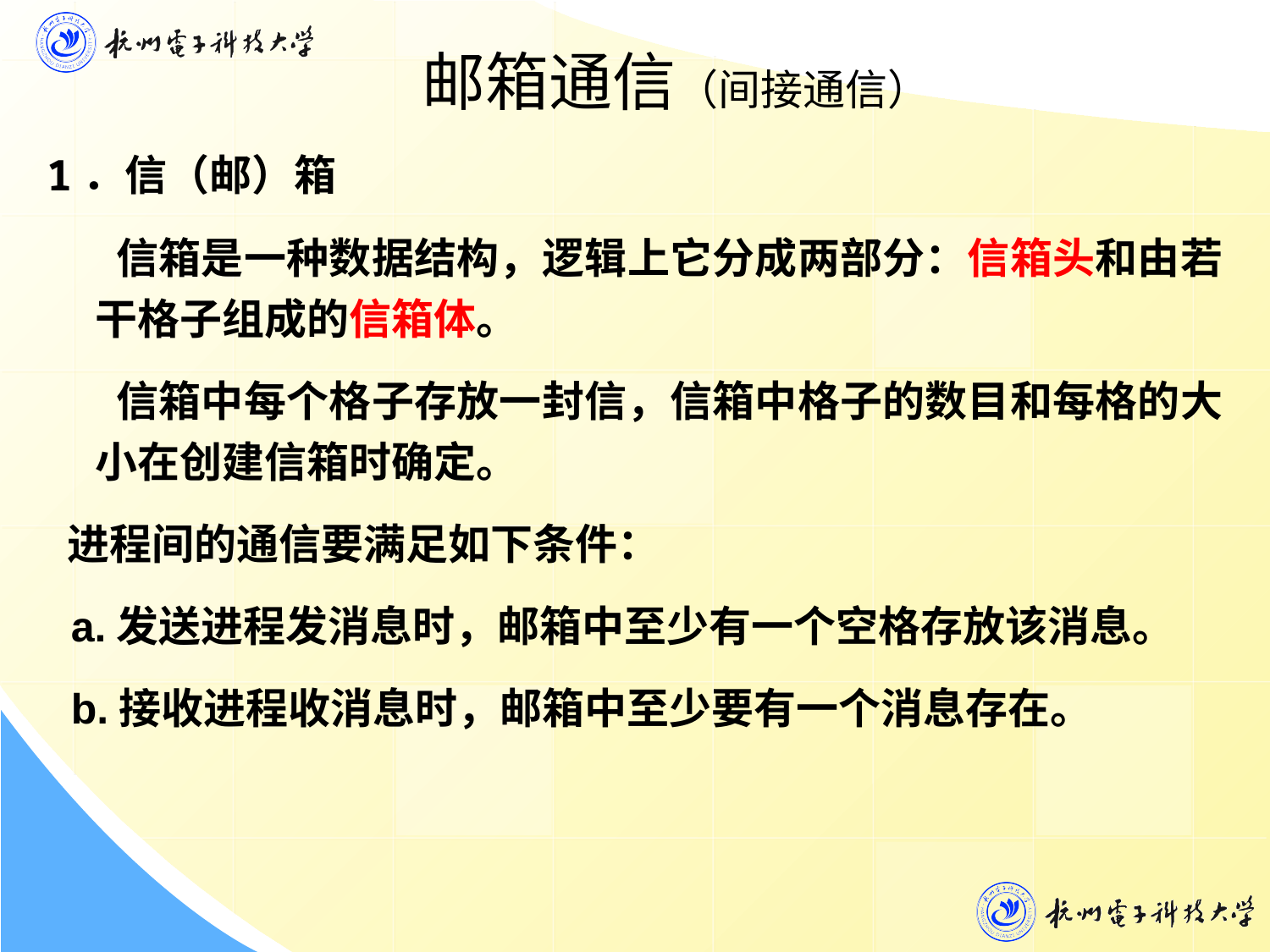

邮箱通信（间接通信）
1．信（邮）箱
      信箱是一种数据结构，逻辑上它分成两部分：信箱头和由若干格子组成的信箱体。
      信箱中每个格子存放一封信，信箱中格子的数目和每格的大小在创建信箱时确定。
 进程间的通信要满足如下条件：
  a.发送进程发消息时，邮箱中至少有一个空格存放该消息。
  b.接收进程收消息时，邮箱中至少要有一个消息存在。